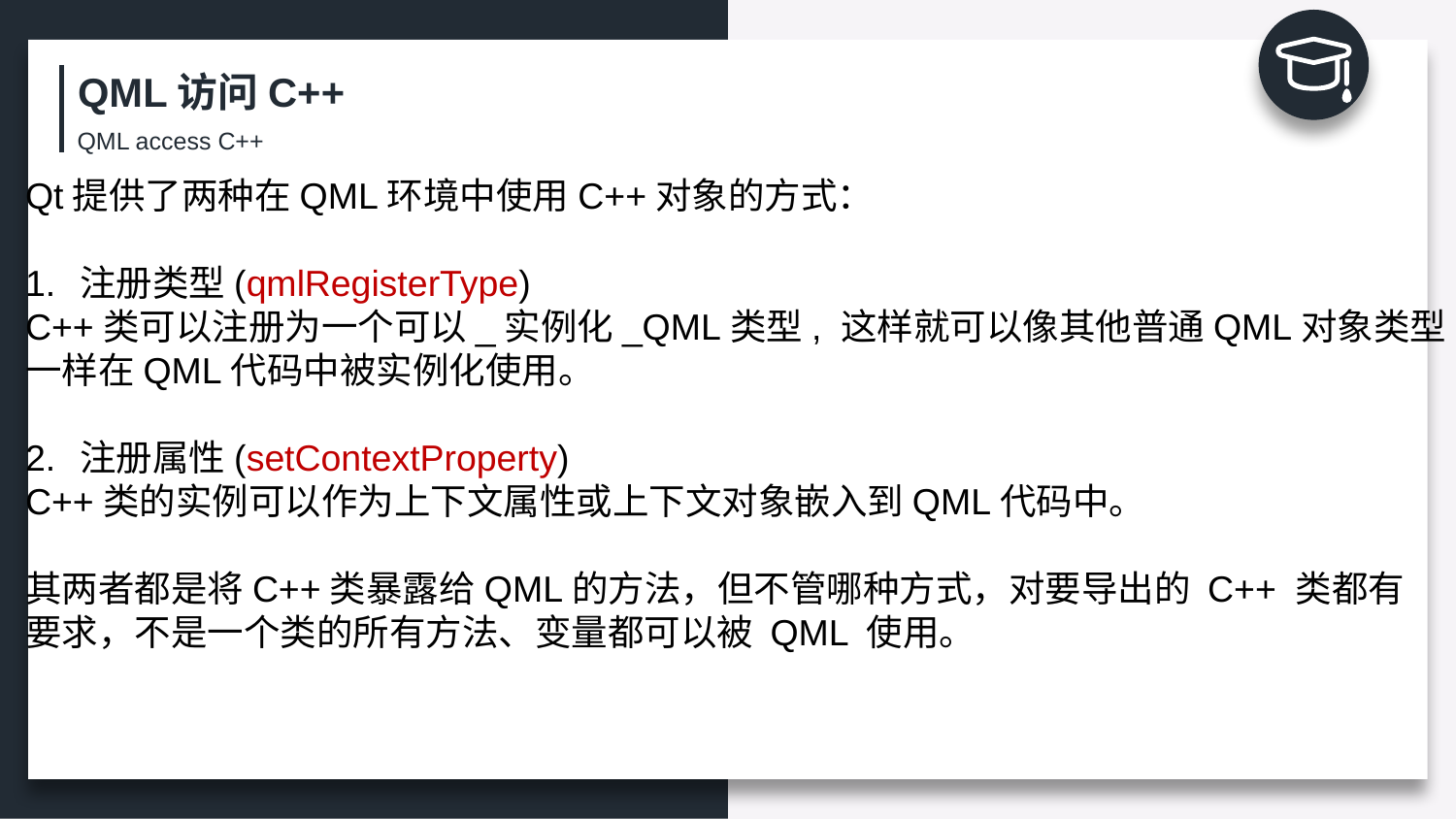

QML访问C++
QML access C++
Qt提供了两种在QML环境中使用C++对象的方式：

注册类型(qmlRegisterType)
C++类可以注册为一个可以_实例化_QML类型, 这样就可以像其他普通QML对象类型
一样在QML代码中被实例化使用。

注册属性(setContextProperty)
C++类的实例可以作为上下文属性或上下文对象嵌入到QML代码中。

其两者都是将C++类暴露给QML的方法，但不管哪种方式，对要导出的 C++ 类都有
要求，不是一个类的所有方法、变量都可以被 QML 使用。